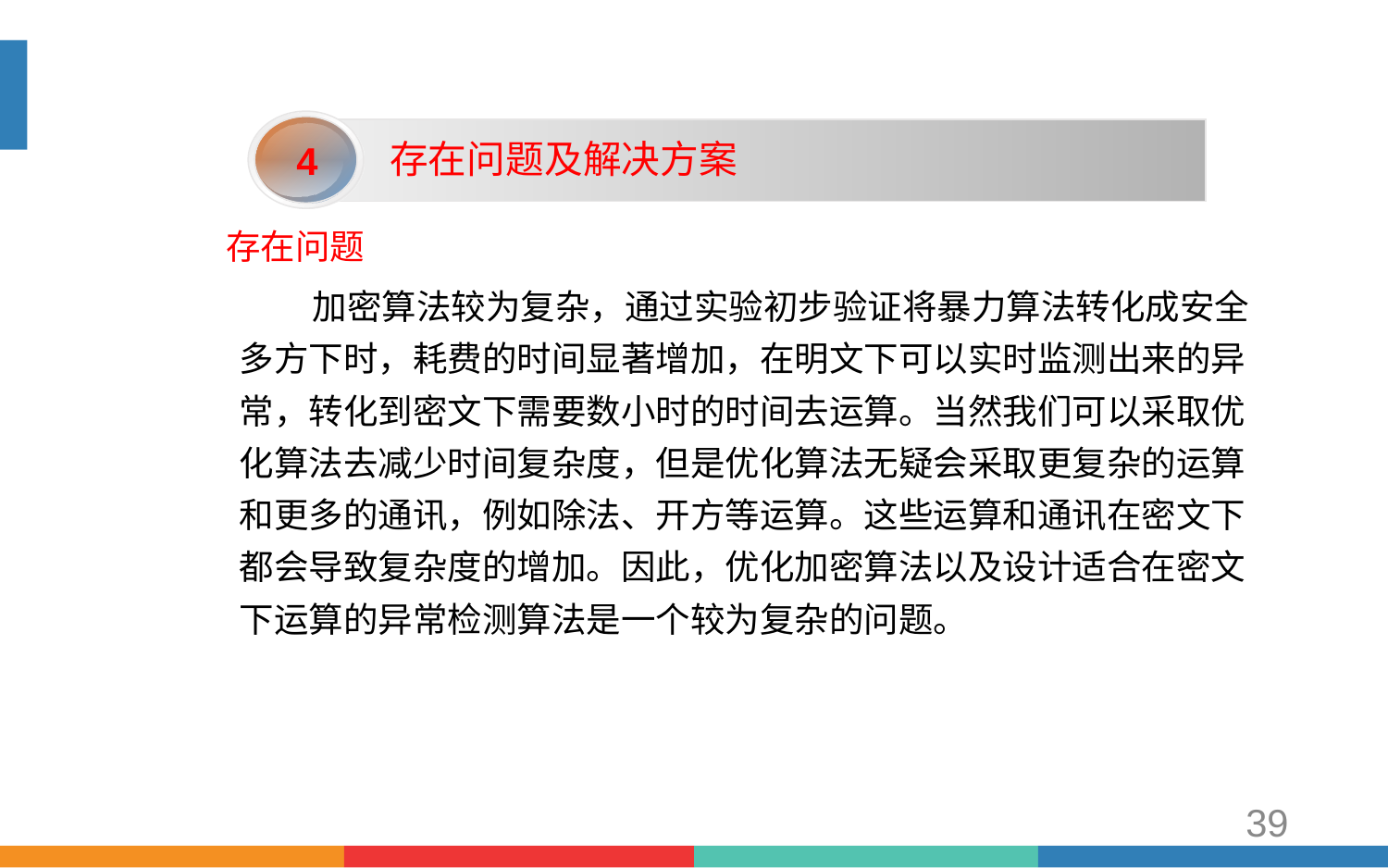

4
存在问题及解决方案
存在问题
   加密算法较为复杂，通过实验初步验证将暴力算法转化成安全多方下时，耗费的时间显著增加，在明文下可以实时监测出来的异常，转化到密文下需要数小时的时间去运算。当然我们可以采取优化算法去减少时间复杂度，但是优化算法无疑会采取更复杂的运算和更多的通讯，例如除法、开方等运算。这些运算和通讯在密文下都会导致复杂度的增加。因此，优化加密算法以及设计适合在密文下运算的异常检测算法是一个较为复杂的问题。

39